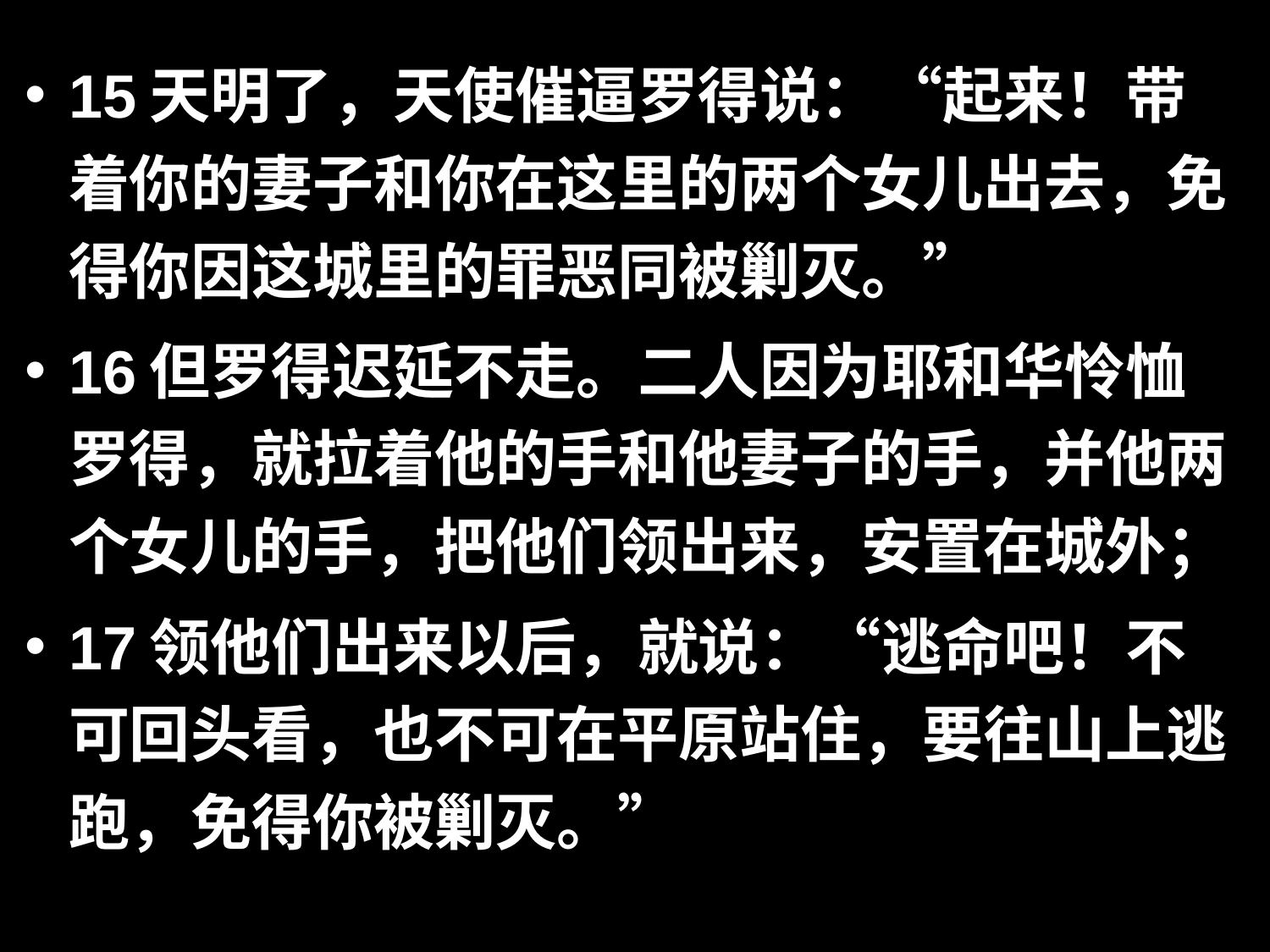

15天明了，天使催逼罗得说：“起来！带着你的妻子和你在这里的两个女儿出去，免得你因这城里的罪恶同被剿灭。”
16但罗得迟延不走。二人因为耶和华怜恤罗得，就拉着他的手和他妻子的手，并他两个女儿的手，把他们领出来，安置在城外；
17领他们出来以后，就说：“逃命吧！不可回头看，也不可在平原站住，要往山上逃跑，免得你被剿灭。”
3